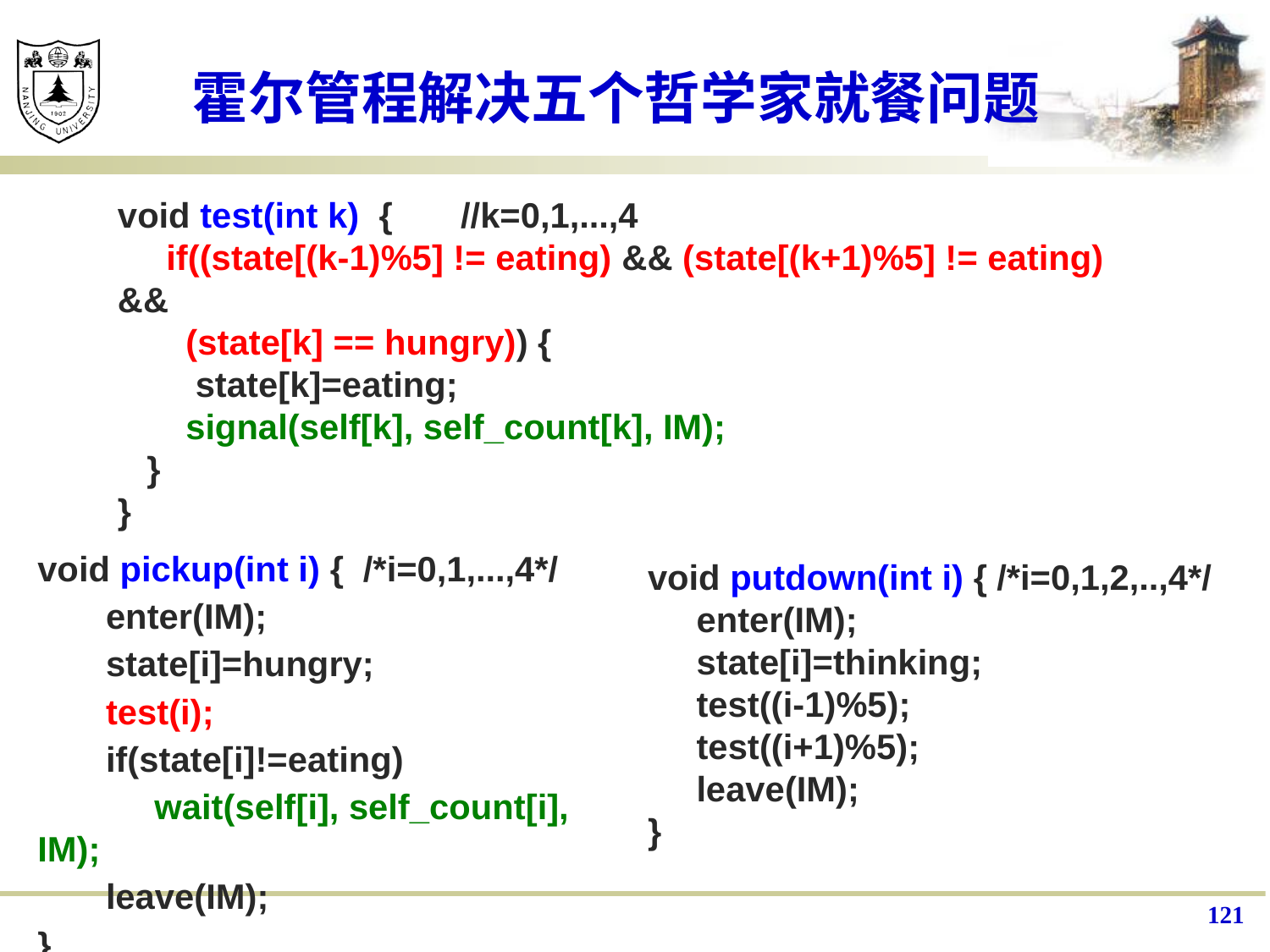

# 霍尔管程解决五个哲学家就餐问题
void test(int k)  {       //k=0,1,...,4
     if((state[(k-1)%5] != eating) && (state[(k+1)%5] != eating) &&
       (state[k] == hungry)) {
        state[k]=eating;
       signal(self[k], self_count[k], IM);
   }
}

void pickup(int i) {  /*i=0,1,...,4*/
       enter(IM);
       state[i]=hungry;
       test(i);
       if(state[i]!=eating)
            wait(self[i], self_count[i], IM);
       leave(IM);
}

void putdown(int i) { /*i=0,1,2,..,4*/
     enter(IM);
     state[i]=thinking;
     test((i-1)%5);
     test((i+1)%5);
     leave(IM);
}

121